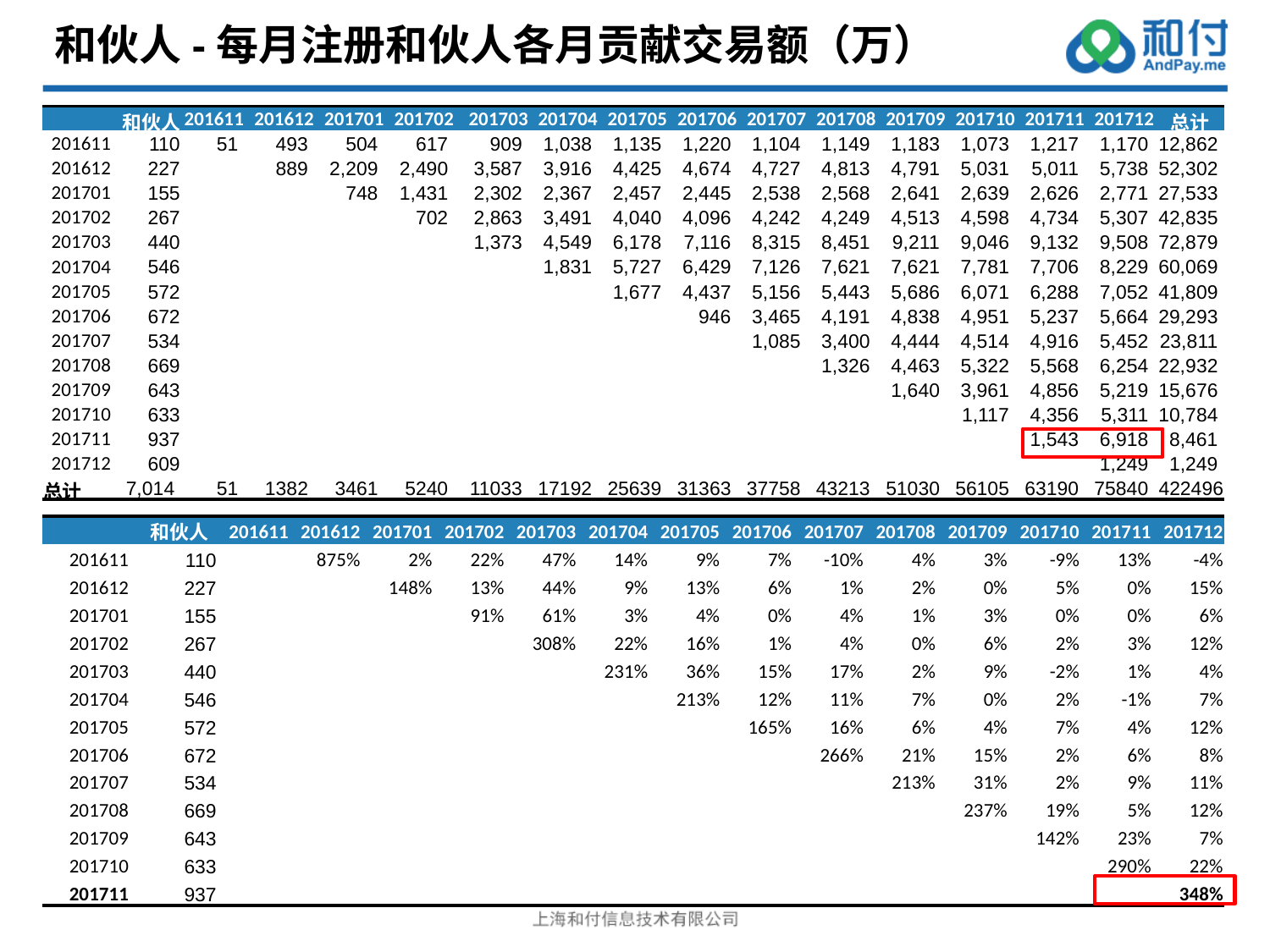

和伙人-每月注册和伙人各月贡献交易额（万）
|  | 和伙人 | 201611 | 201612 | 201701 | 201702 | 201703 | 201704 | 201705 | 201706 | 201707 | 201708 | 201709 | 201710 | 201711 | 201712 | 总计 |
| --- | --- | --- | --- | --- | --- | --- | --- | --- | --- | --- | --- | --- | --- | --- | --- | --- |
| 201611 | 110 | 51 | 493 | 504 | 617 | 909 | 1,038 | 1,135 | 1,220 | 1,104 | 1,149 | 1,183 | 1,073 | 1,217 | 1,170 | 12,862 |
| 201612 | 227 |  | 889 | 2,209 | 2,490 | 3,587 | 3,916 | 4,425 | 4,674 | 4,727 | 4,813 | 4,791 | 5,031 | 5,011 | 5,738 | 52,302 |
| 201701 | 155 |  |  | 748 | 1,431 | 2,302 | 2,367 | 2,457 | 2,445 | 2,538 | 2,568 | 2,641 | 2,639 | 2,626 | 2,771 | 27,533 |
| 201702 | 267 |  |  |  | 702 | 2,863 | 3,491 | 4,040 | 4,096 | 4,242 | 4,249 | 4,513 | 4,598 | 4,734 | 5,307 | 42,835 |
| 201703 | 440 |  |  |  |  | 1,373 | 4,549 | 6,178 | 7,116 | 8,315 | 8,451 | 9,211 | 9,046 | 9,132 | 9,508 | 72,879 |
| 201704 | 546 |  |  |  |  |  | 1,831 | 5,727 | 6,429 | 7,126 | 7,621 | 7,621 | 7,781 | 7,706 | 8,229 | 60,069 |
| 201705 | 572 |  |  |  |  |  |  | 1,677 | 4,437 | 5,156 | 5,443 | 5,686 | 6,071 | 6,288 | 7,052 | 41,809 |
| 201706 | 672 |  |  |  |  |  |  |  | 946 | 3,465 | 4,191 | 4,838 | 4,951 | 5,237 | 5,664 | 29,293 |
| 201707 | 534 |  |  |  |  |  |  |  |  | 1,085 | 3,400 | 4,444 | 4,514 | 4,916 | 5,452 | 23,811 |
| 201708 | 669 |  |  |  |  |  |  |  |  |  | 1,326 | 4,463 | 5,322 | 5,568 | 6,254 | 22,932 |
| 201709 | 643 |  |  |  |  |  |  |  |  |  |  | 1,640 | 3,961 | 4,856 | 5,219 | 15,676 |
| 201710 | 633 |  |  |  |  |  |  |  |  |  |  |  | 1,117 | 4,356 | 5,311 | 10,784 |
| 201711 | 937 |  |  |  |  |  |  |  |  |  |  |  |  | 1,543 | 6,918 | 8,461 |
| 201712 | 609 |  |  |  |  |  |  |  |  |  |  |  |  |  | 1,249 | 1,249 |
| 总计 | 7,014 | 51 | 1382 | 3461 | 5240 | 11033 | 17192 | 25639 | 31363 | 37758 | 43213 | 51030 | 56105 | 63190 | 75840 | 422496 |

|  | 和伙人 | 201611 | 201612 | 201701 | 201702 | 201703 | 201704 | 201705 | 201706 | 201707 | 201708 | 201709 | 201710 | 201711 | 201712 |
| --- | --- | --- | --- | --- | --- | --- | --- | --- | --- | --- | --- | --- | --- | --- | --- |
| 201611 | 110 |  | 875% | 2% | 22% | 47% | 14% | 9% | 7% | -10% | 4% | 3% | -9% | 13% | -4% |
| 201612 | 227 |  |  | 148% | 13% | 44% | 9% | 13% | 6% | 1% | 2% | 0% | 5% | 0% | 15% |
| 201701 | 155 |  |  |  | 91% | 61% | 3% | 4% | 0% | 4% | 1% | 3% | 0% | 0% | 6% |
| 201702 | 267 |  |  |  |  | 308% | 22% | 16% | 1% | 4% | 0% | 6% | 2% | 3% | 12% |
| 201703 | 440 |  |  |  |  |  | 231% | 36% | 15% | 17% | 2% | 9% | -2% | 1% | 4% |
| 201704 | 546 |  |  |  |  |  |  | 213% | 12% | 11% | 7% | 0% | 2% | -1% | 7% |
| 201705 | 572 |  |  |  |  |  |  |  | 165% | 16% | 6% | 4% | 7% | 4% | 12% |
| 201706 | 672 |  |  |  |  |  |  |  |  | 266% | 21% | 15% | 2% | 6% | 8% |
| 201707 | 534 |  |  |  |  |  |  |  |  |  | 213% | 31% | 2% | 9% | 11% |
| 201708 | 669 |  |  |  |  |  |  |  |  |  |  | 237% | 19% | 5% | 12% |
| 201709 | 643 |  |  |  |  |  |  |  |  |  |  |  | 142% | 23% | 7% |
| 201710 | 633 |  |  |  |  |  |  |  |  |  |  |  |  | 290% | 22% |
| 201711 | 937 |  |  |  |  |  |  |  |  |  |  |  |  |  | 348% |